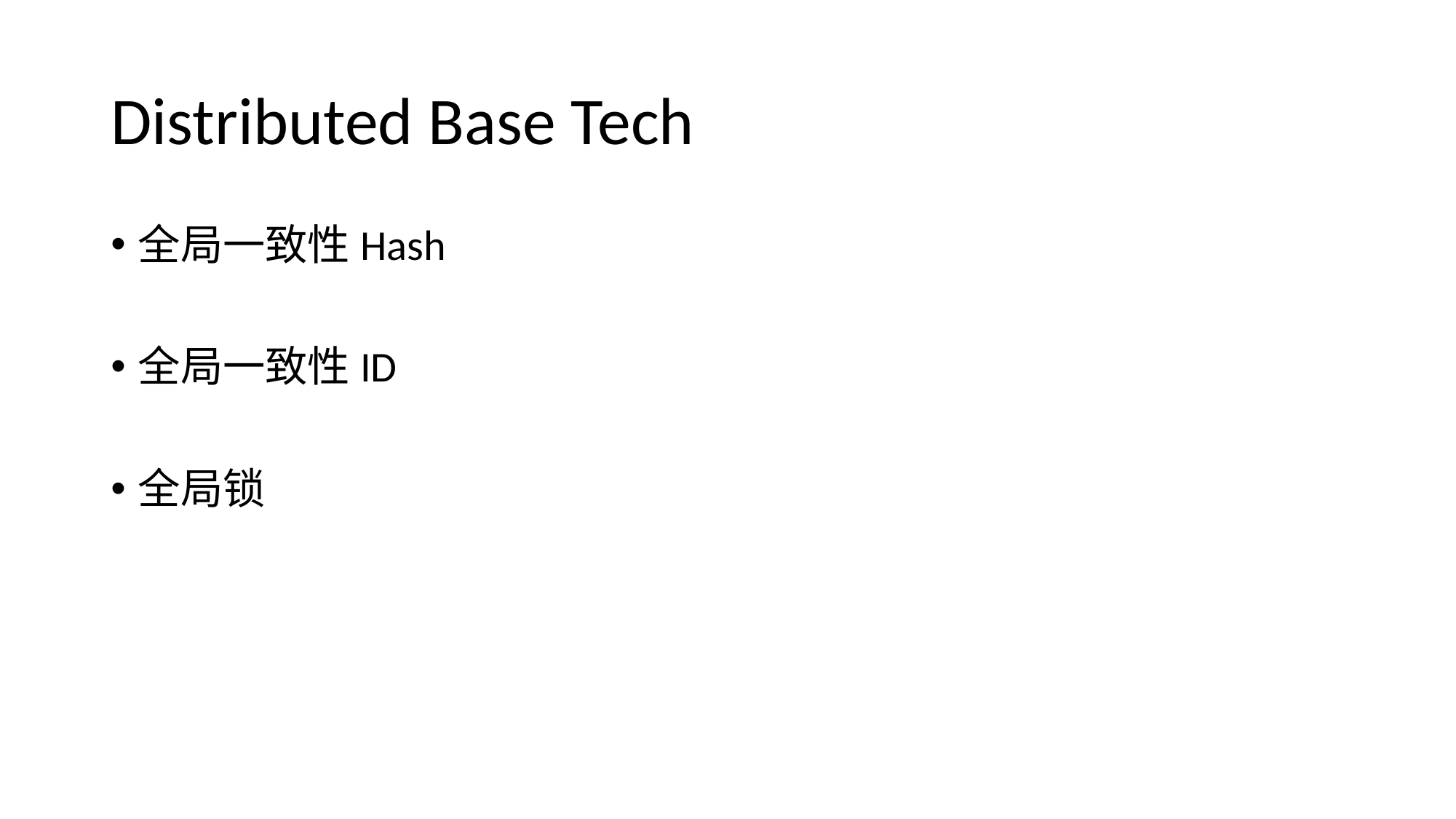

# Distributed Base Tech
全局一致性Hash

全局一致性ID

全局锁